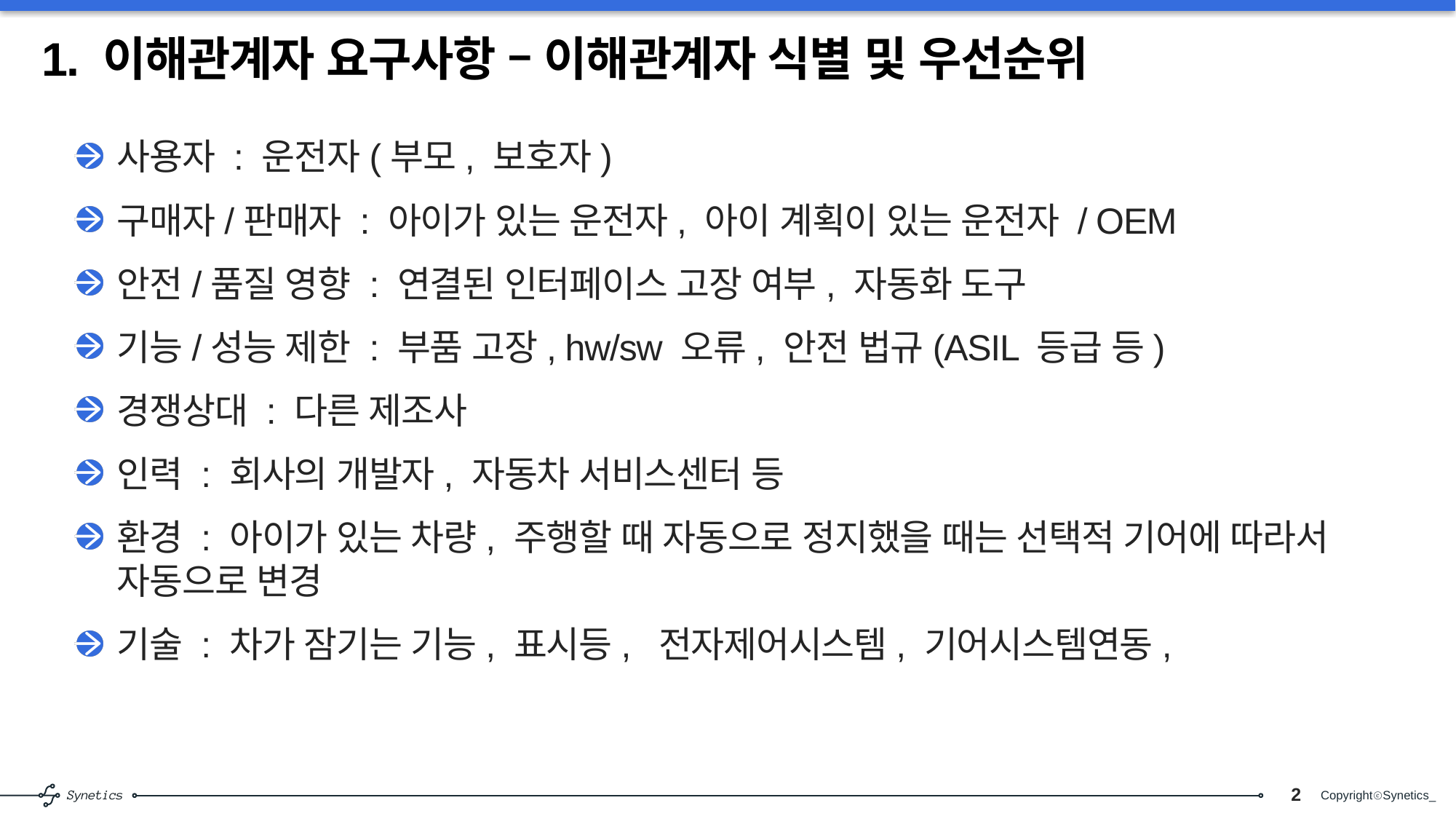

# 1. 이해관계자 요구사항 – 이해관계자 식별 및 우선순위
사용자 : 운전자(부모, 보호자)
구매자/판매자 : 아이가 있는 운전자, 아이 계획이 있는 운전자 / OEM
안전/품질 영향 : 연결된 인터페이스 고장 여부, 자동화 도구
기능/성능 제한 : 부품 고장, hw/sw 오류, 안전 법규(ASIL 등급 등)
경쟁상대 : 다른 제조사
인력 : 회사의 개발자, 자동차 서비스센터 등
환경 : 아이가 있는 차량, 주행할 때 자동으로 정지했을 때는 선택적 기어에 따라서 자동으로 변경
기술 : 차가 잠기는 기능, 표시등,  전자제어시스템, 기어시스템연동,